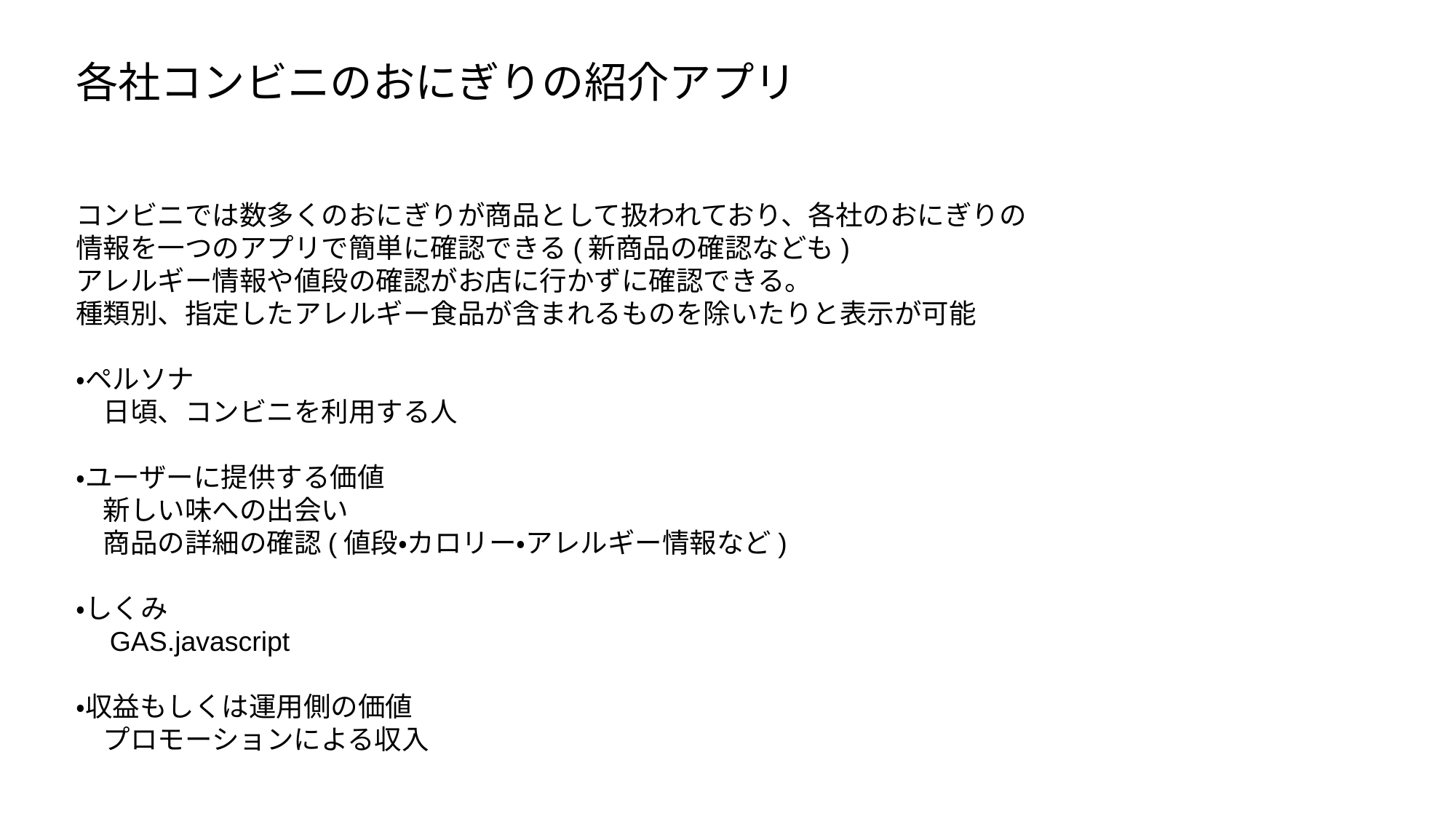

各社コンビニのおにぎりの紹介アプリ
コンビニでは数多くのおにぎりが商品として扱われており、各社のおにぎりの情報を一つのアプリで簡単に確認できる(新商品の確認なども)
アレルギー情報や値段の確認がお店に行かずに確認できる。
種類別、指定したアレルギー食品が含まれるものを除いたりと表示が可能

・ペルソナ
　日頃、コンビニを利用する人

・ユーザーに提供する価値
　新しい味への出会い
　商品の詳細の確認(値段・カロリー・アレルギー情報など)

・しくみ
　GAS.javascript

・収益もしくは運用側の価値
　プロモーションによる収入